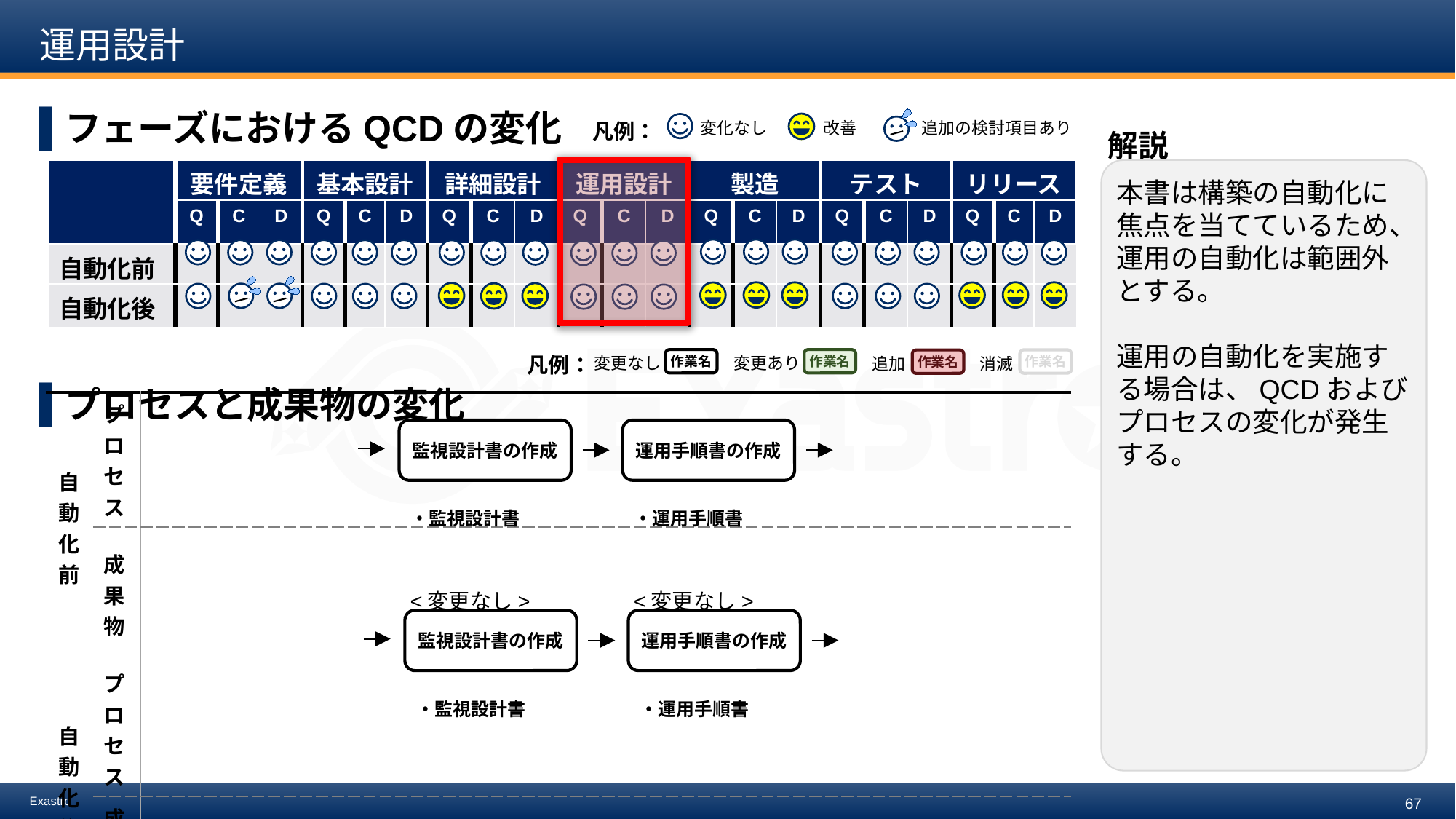

# 運用設計
フェーズにおけるQCDの変化

プロセスと成果物の変化

追加の検討項目あり
改善
変化なし
凡例：

解説

|  | 要件定義 |  |  | 基本設計 |  |  | 詳細設計 |  |  | 運用設計 |  |  | 製造 |  |  | テスト |  |  | リリース |  |  |
| --- | --- | --- | --- | --- | --- | --- | --- | --- | --- | --- | --- | --- | --- | --- | --- | --- | --- | --- | --- | --- | --- |
|  | Q | C | D | Q | C | D | Q | C | D | Q | C | D | Q | C | D | Q | C | D | Q | C | D |
| 自動化前 |  |  |  |  |  |  |  |  |  |  |  |  |  |  |  |  |  |  |  |  |  |
| 自動化後 |  |  |  |  |  |  |  |  |  |  |  |  |  |  |  |  |  |  |  |  |  |
本書は構築の自動化に焦点を当てているため、運用の自動化は範囲外とする。

運用の自動化を実施する場合は、QCDおよびプロセスの変化が発生する。

凡例：
変更なし
作業名
変更あり
作業名
消滅
作業名
追加
作業名

監視設計書の作成
・監視設計書

運用手順書の作成
・運用手順書
| 自動化前 | プロセス |  |
| --- | --- | --- |
|  | 成果物 |  |
| 自動化後 | プロセス |  |
|  | 成果物 |  |
<変更なし>
監視設計書の作成
・監視設計書
<変更なし>
運用手順書の作成
・運用手順書